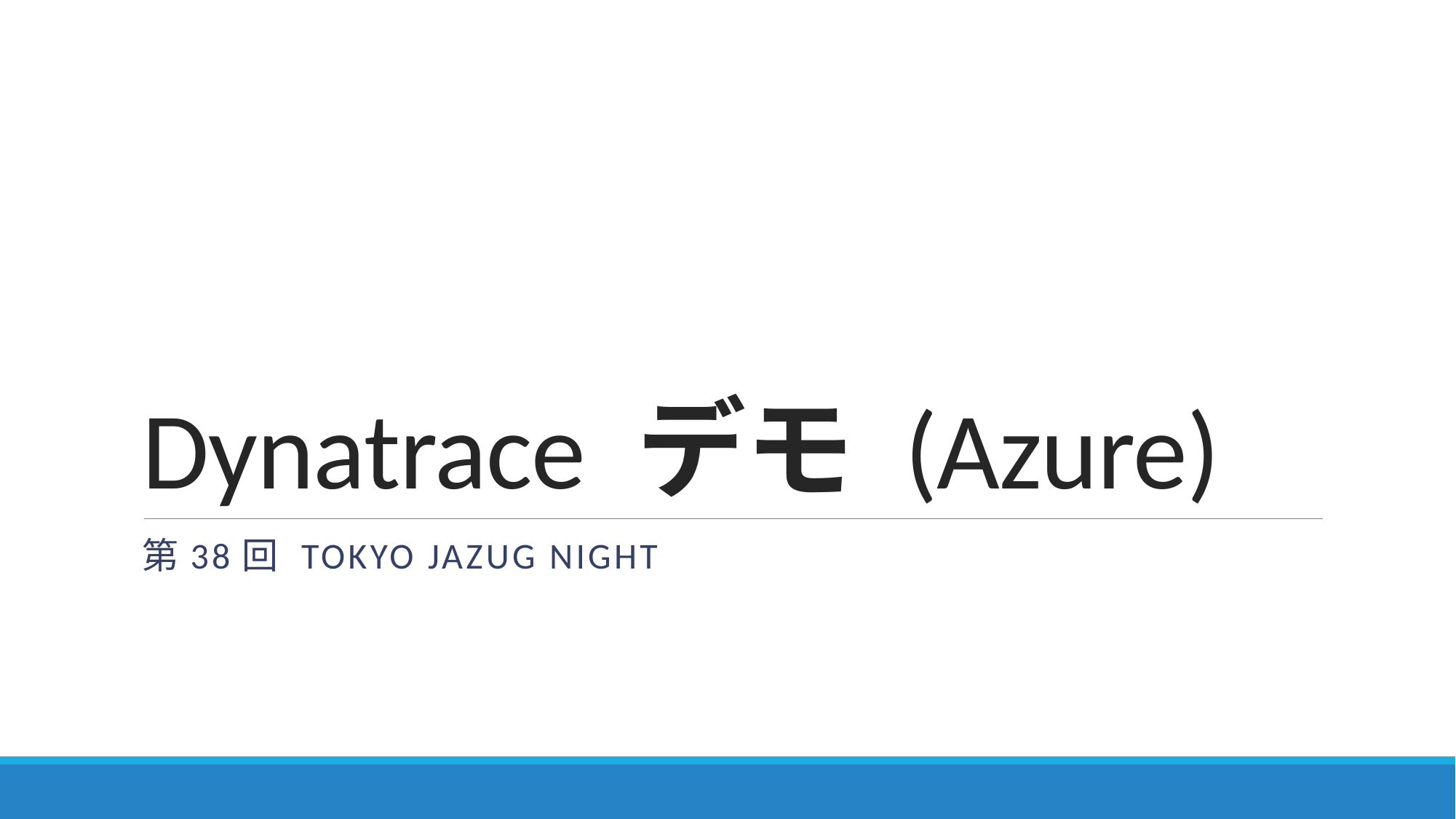

# Dynatrace デモ (Azure)
第38回 Tokyo Jazug Night